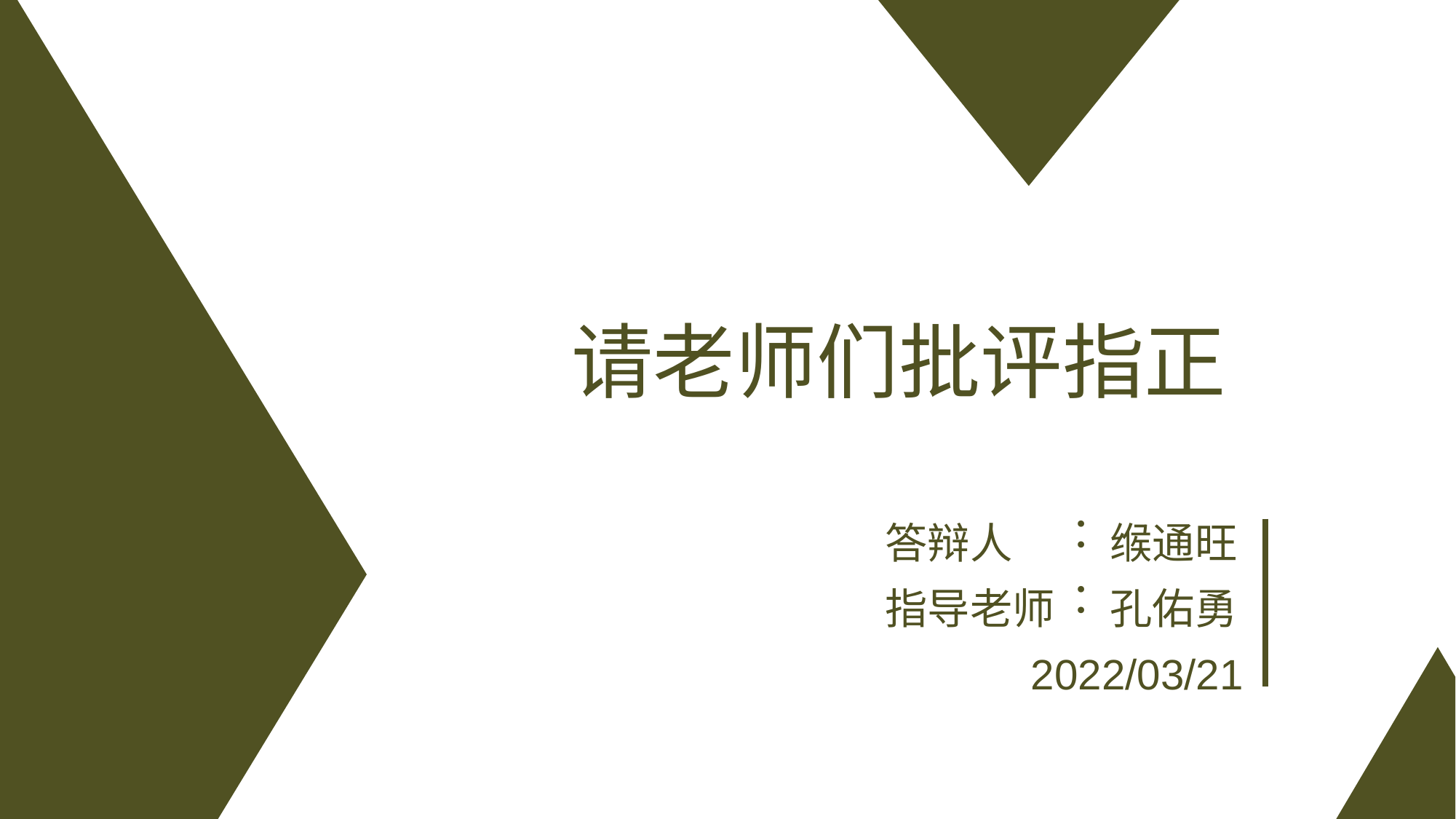

请老师们批评指正
答辩人
缑通旺
：
指导老师
孔佑勇
：
2022/03/21